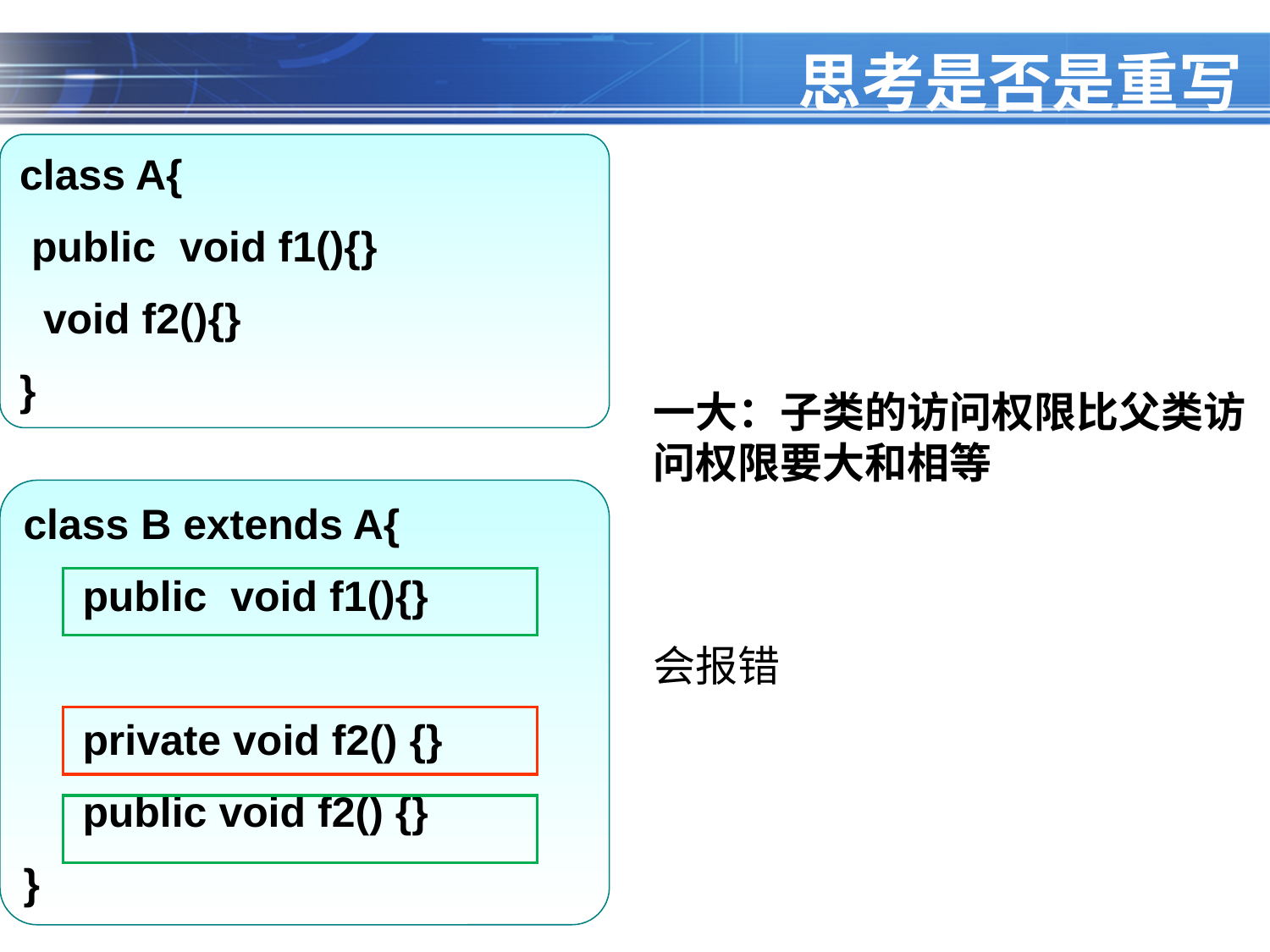

# 思考是否是重写
class A{
 public  void f1(){}
  void f2(){}
}
一大：子类的访问权限比父类访问权限要大和相等

会报错
class B extends A{
     public  void f1(){}

     private void f2() {}
     public void f2() {}
}